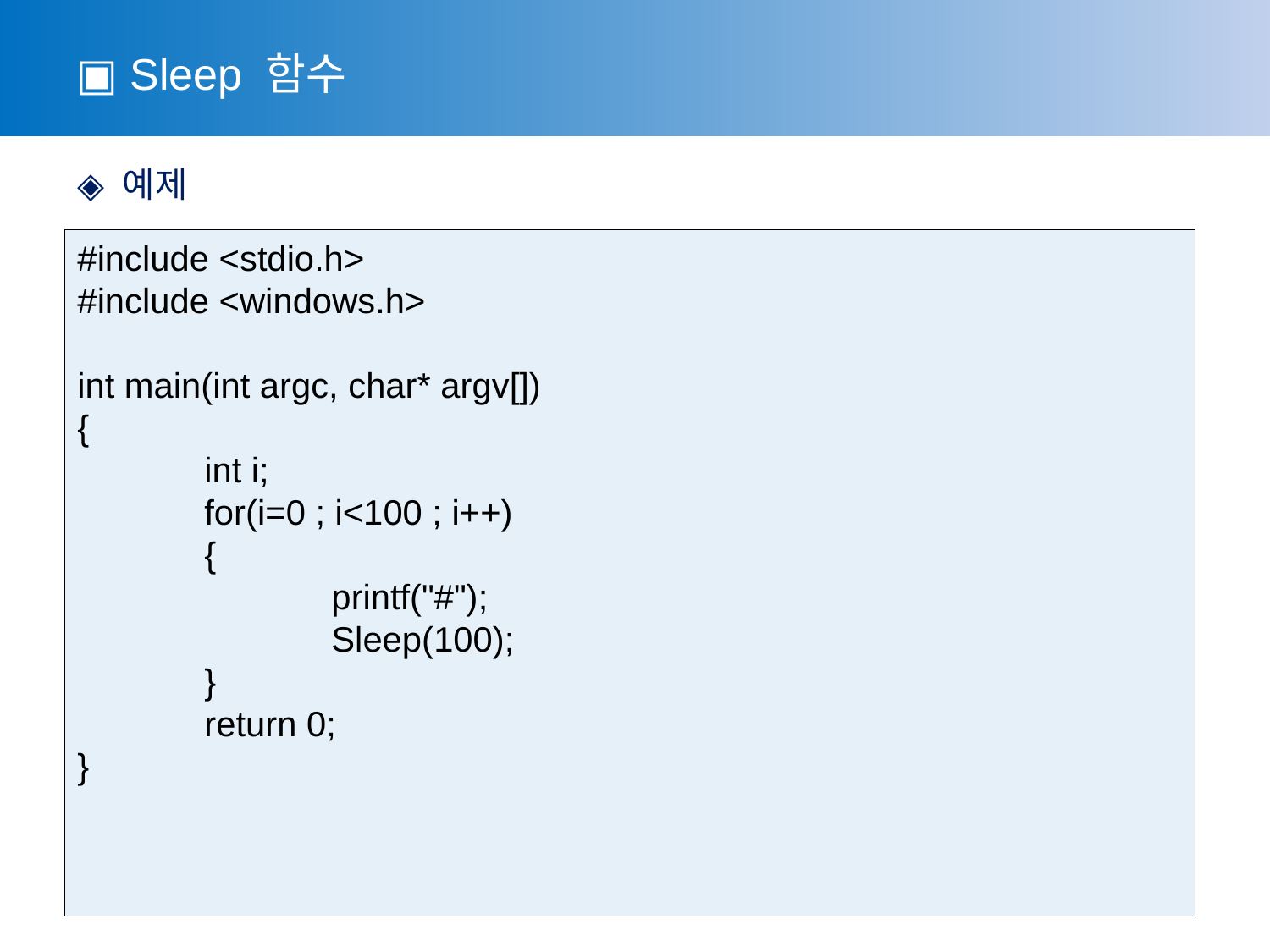

▣ Sleep 함수
 ◈ 예제
#include <stdio.h>
#include <windows.h>

int main(int argc, char* argv[])
{
	int i;
	for(i=0 ; i<100 ; i++)
	{
		printf("#");
		Sleep(100);
	}
	return 0;
}